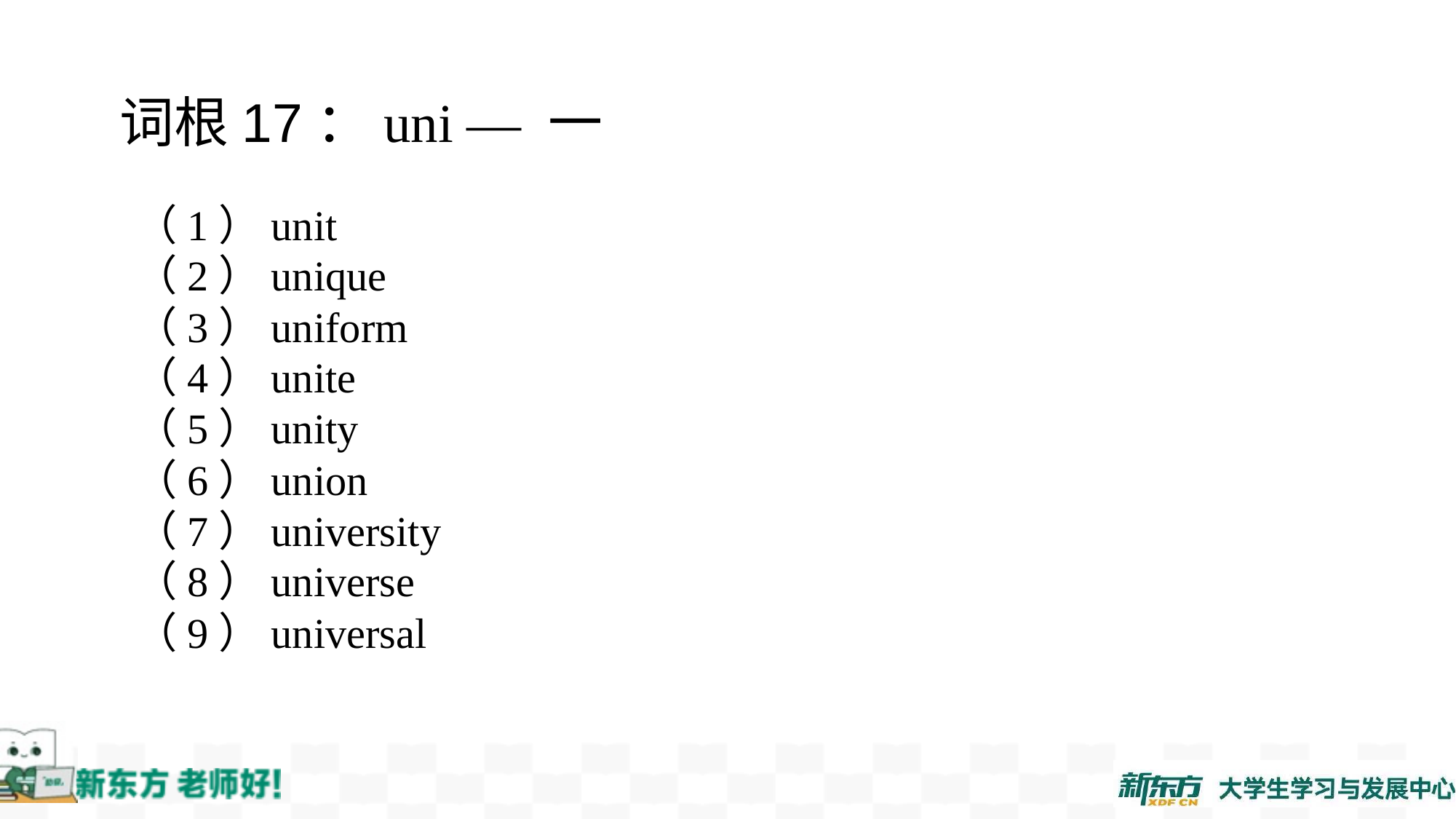

词根17：uni — 一
（1）unit
（2）unique
（3）uniform
（4）unite
（5）unity
（6）union
（7）university
（8）universe
（9）universal